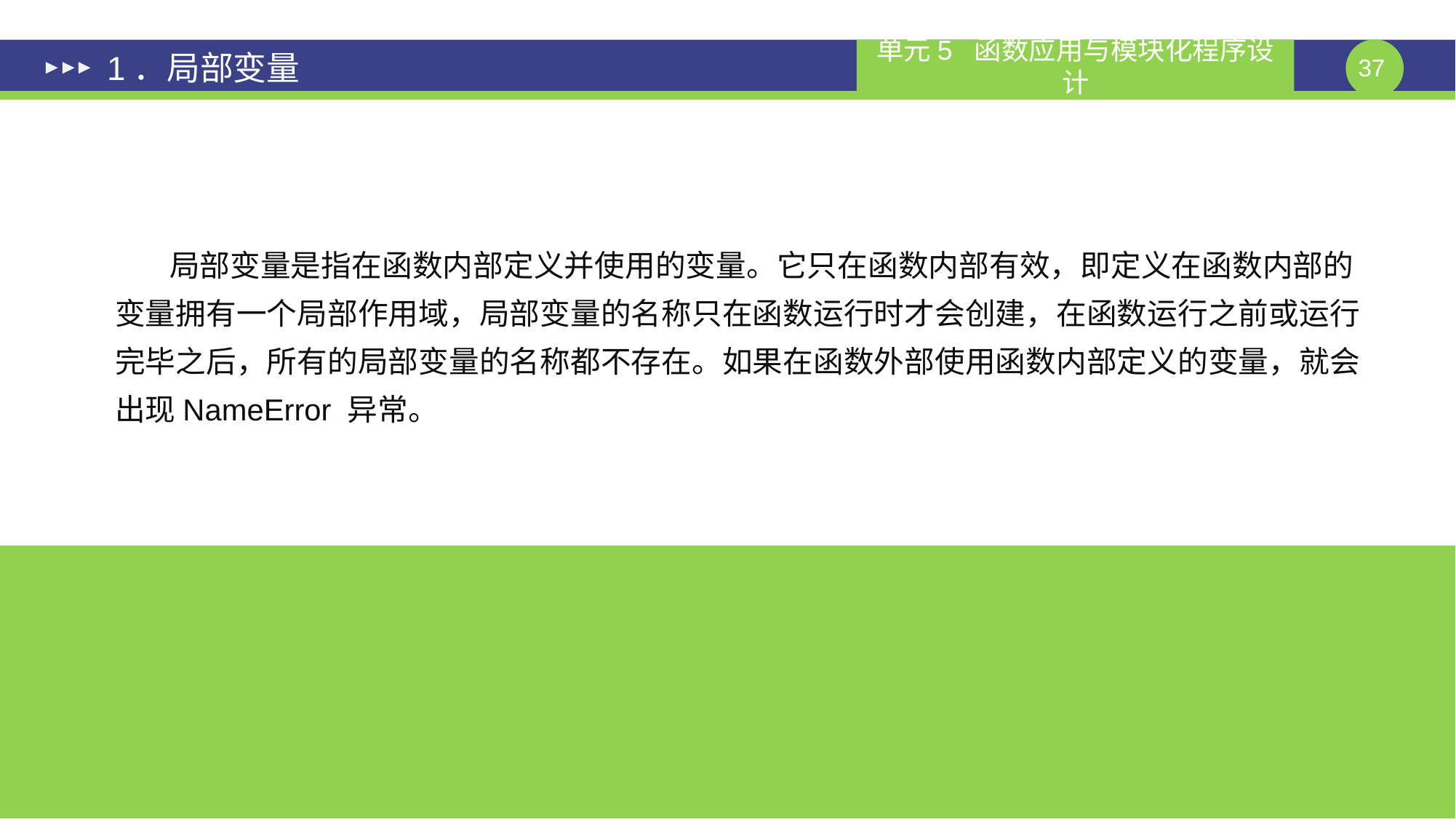

# 1．局部变量
局部变量是指在函数内部定义并使用的变量。它只在函数内部有效，即定义在函数内部的变量拥有一个局部作用域，局部变量的名称只在函数运行时才会创建，在函数运行之前或运行完毕之后，所有的局部变量的名称都不存在。如果在函数外部使用函数内部定义的变量，就会出现NameError 异常。